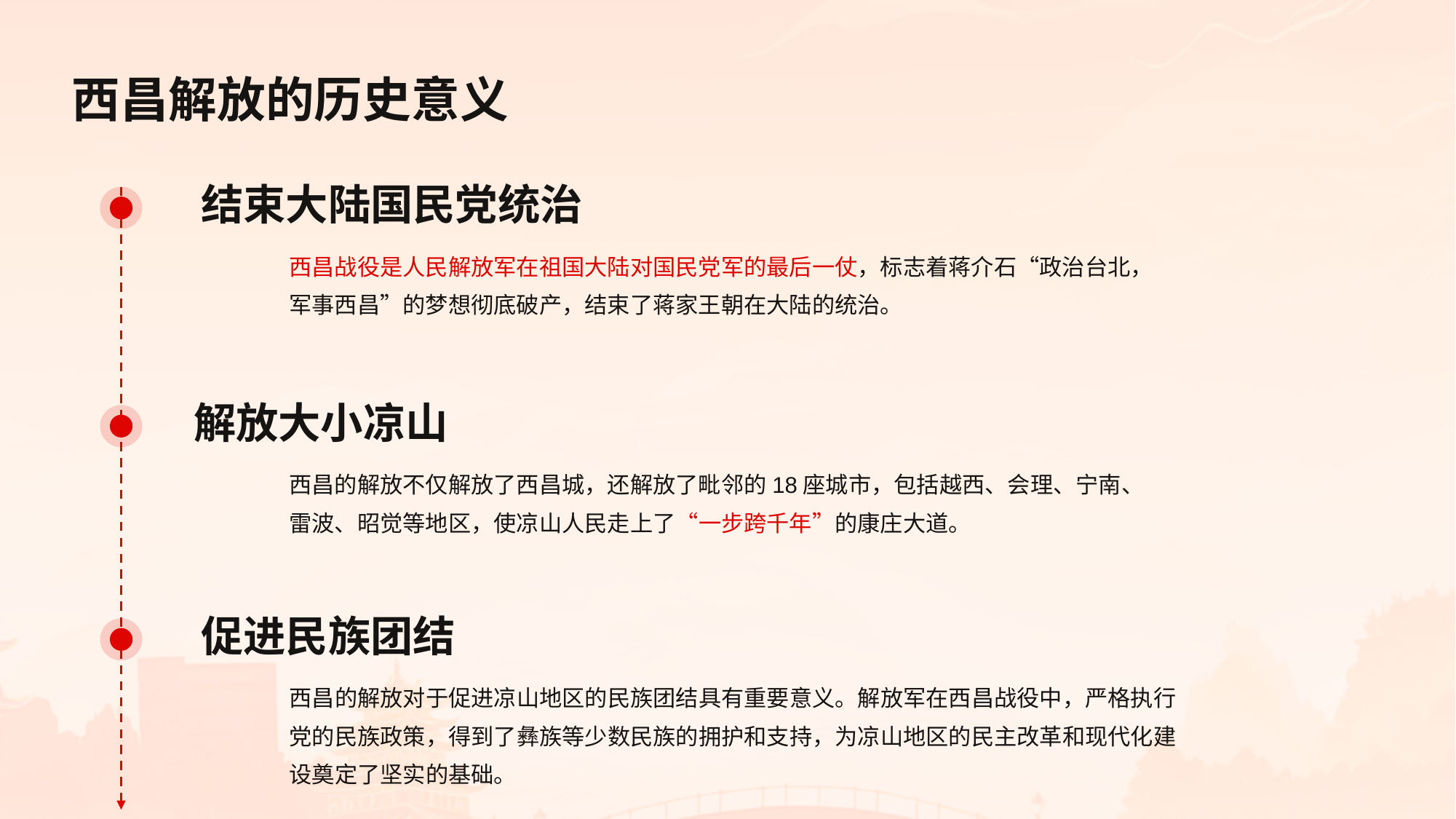

西昌解放的历史意义
结束大陆国民党统治

西昌战役是人民解放军在祖国大陆对国民党军的最后一仗，标志着蒋介石“政治台北，军事西昌”的梦想彻底破产，结束了蒋家王朝在大陆的统治。
解放大小凉山

西昌的解放不仅解放了西昌城，还解放了毗邻的18座城市，包括越西、会理、宁南、雷波、昭觉等地区，使凉山人民走上了“一步跨千年”的康庄大道。
促进民族团结

西昌的解放对于促进凉山地区的民族团结具有重要意义。解放军在西昌战役中，严格执行党的民族政策，得到了彝族等少数民族的拥护和支持，为凉山地区的民主改革和现代化建设奠定了坚实的基础。